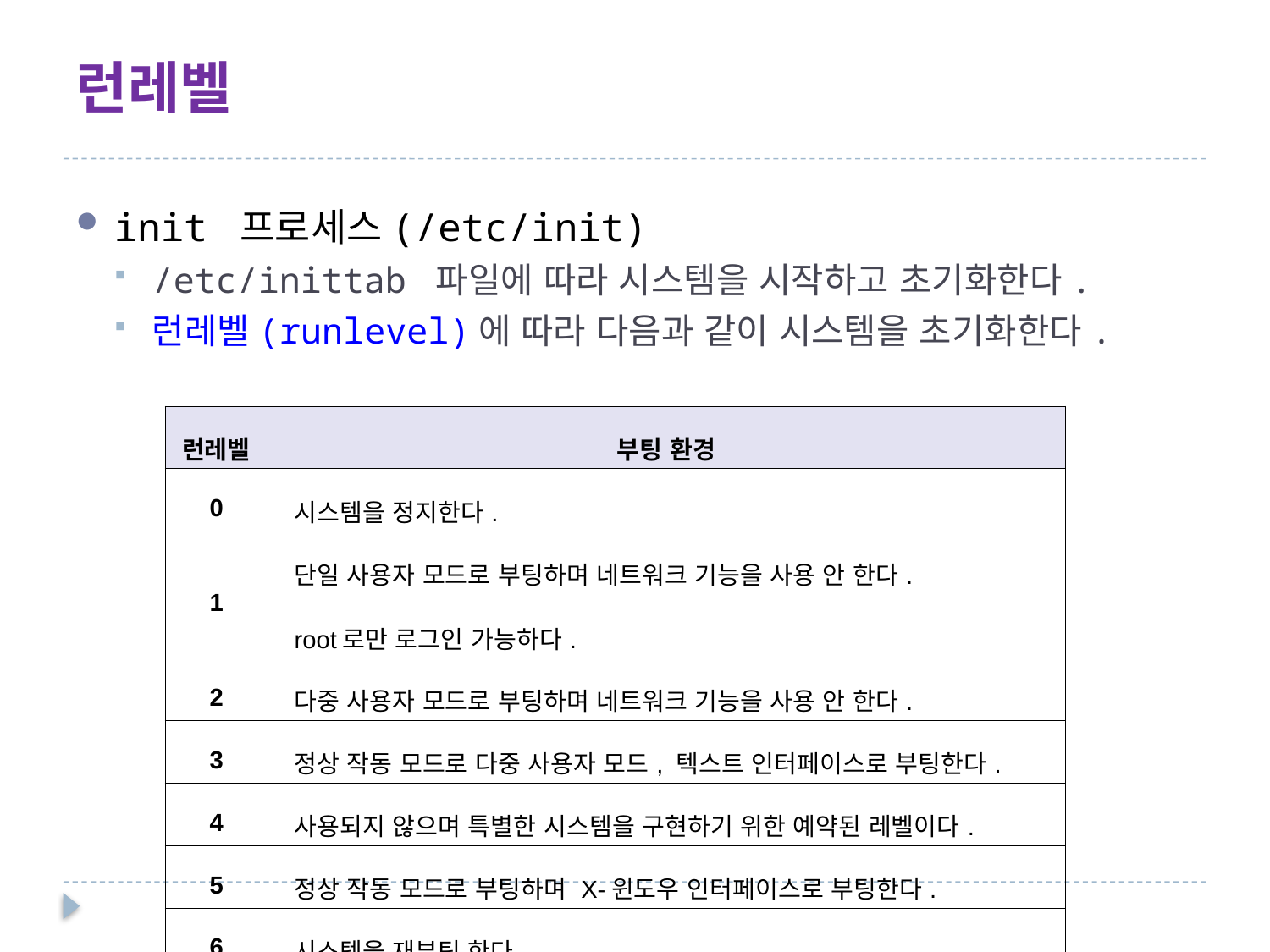

# 런레벨
init 프로세스(/etc/init)
/etc/inittab 파일에 따라 시스템을 시작하고 초기화한다.
런레벨(runlevel)에 따라 다음과 같이 시스템을 초기화한다.

| 런레벨 | 부팅 환경 |
| --- | --- |
| 0 | 시스템을 정지한다. |
| 1 | 단일 사용자 모드로 부팅하며 네트워크 기능을 사용 안 한다. root로만 로그인 가능하다. |
| 2 | 다중 사용자 모드로 부팅하며 네트워크 기능을 사용 안 한다. |
| 3 | 정상 작동 모드로 다중 사용자 모드, 텍스트 인터페이스로 부팅한다. |
| 4 | 사용되지 않으며 특별한 시스템을 구현하기 위한 예약된 레벨이다. |
| 5 | 정상 작동 모드로 부팅하며 X-윈도우 인터페이스로 부팅한다. |
| 6 | 시스템을 재부팅 한다. |